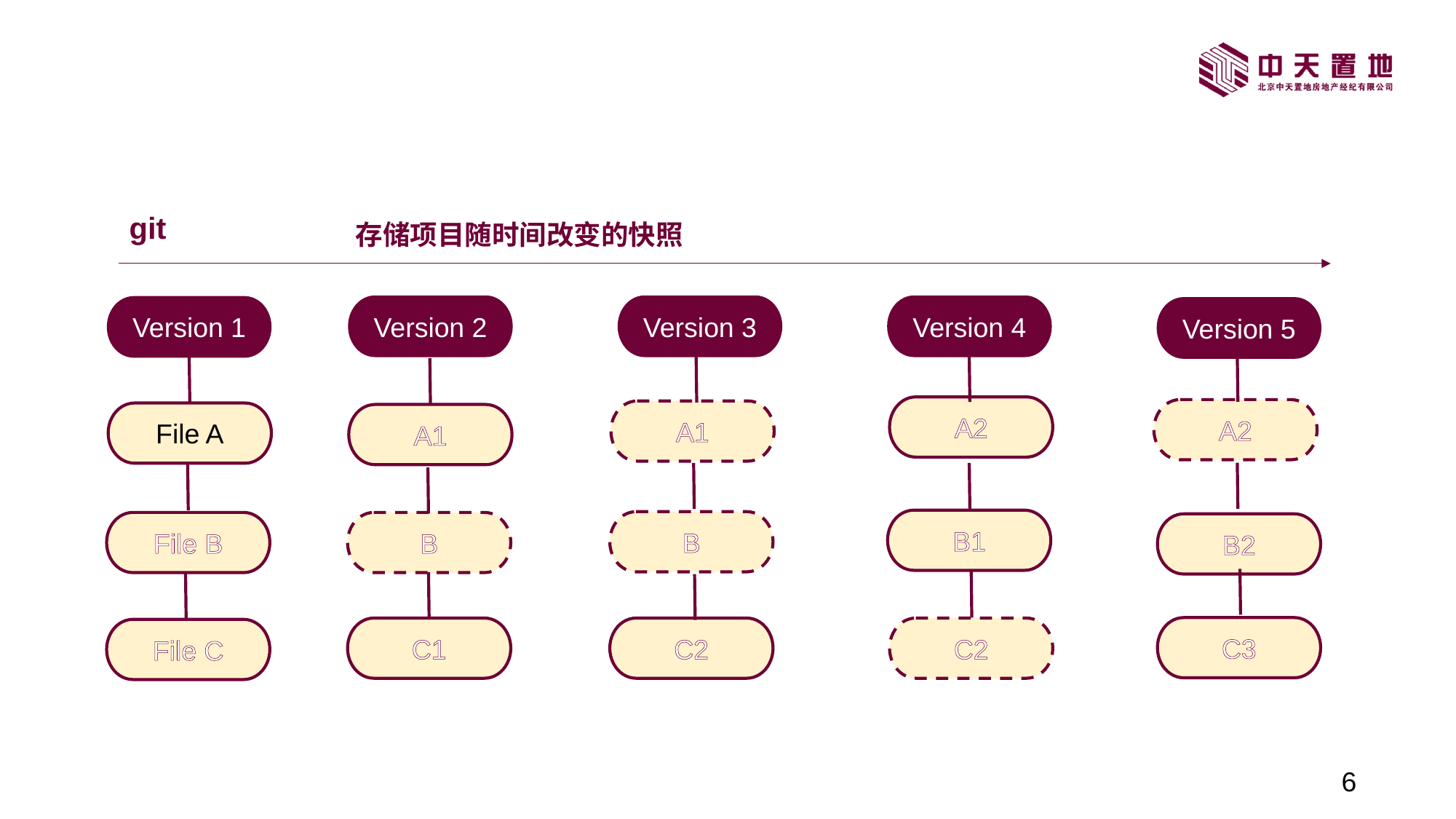

git
存储项目随时间改变的快照

Version 2
Version 3
Version 4
Version 1
Version 5
A2
A2
A1
File A
A1
B1
B
File B
B
B2
C3
C1
C2
C2
File C
6